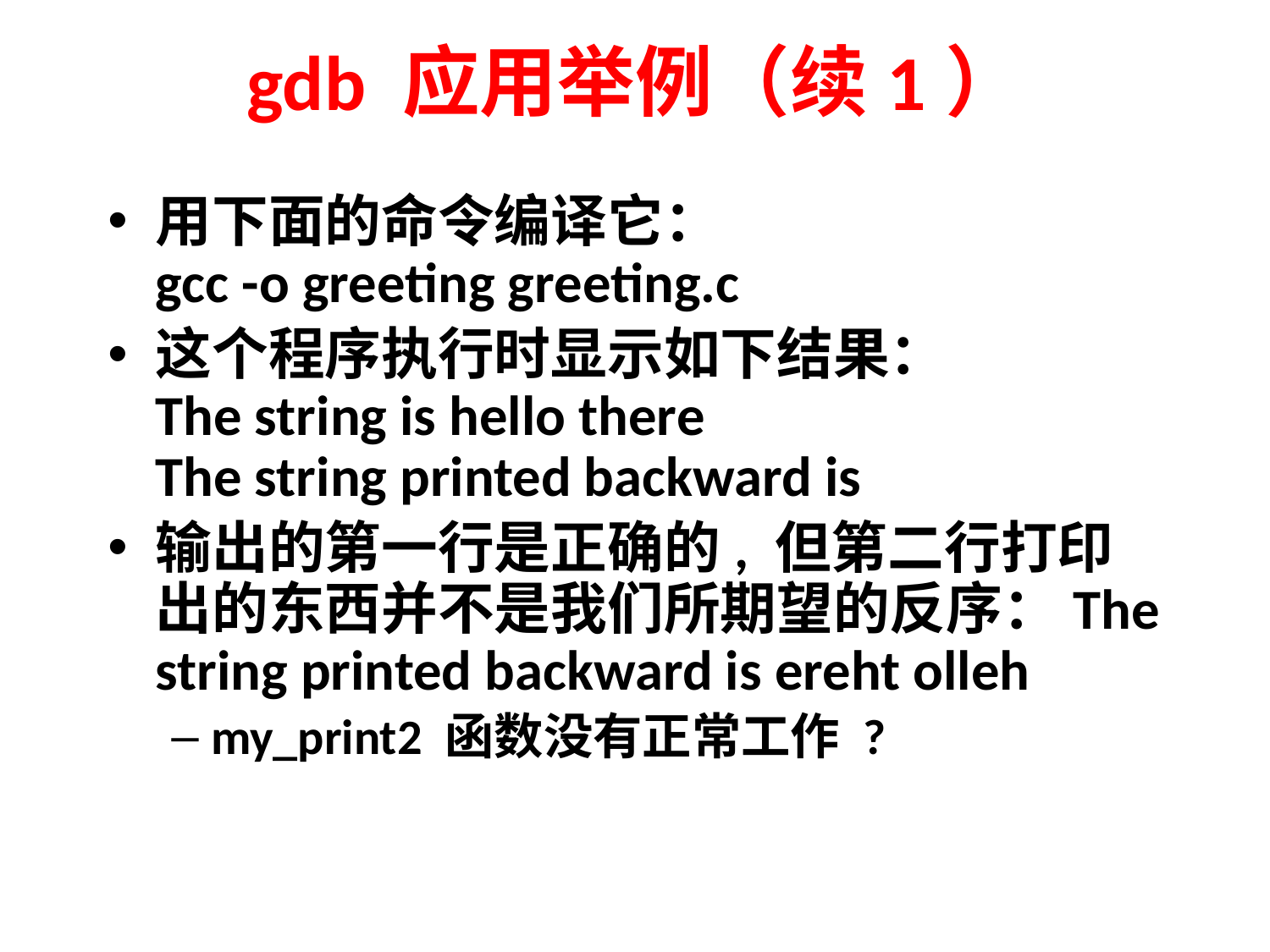

# gdb 应用举例（续1）
用下面的命令编译它：
gcc -o greeting greeting.c
这个程序执行时显示如下结果：
The string is hello there
The string printed backward is
输出的第一行是正确的, 但第二行打印出的东西并不是我们所期望的反序：The string printed backward is ereht olleh
my_print2 函数没有正常工作 ?